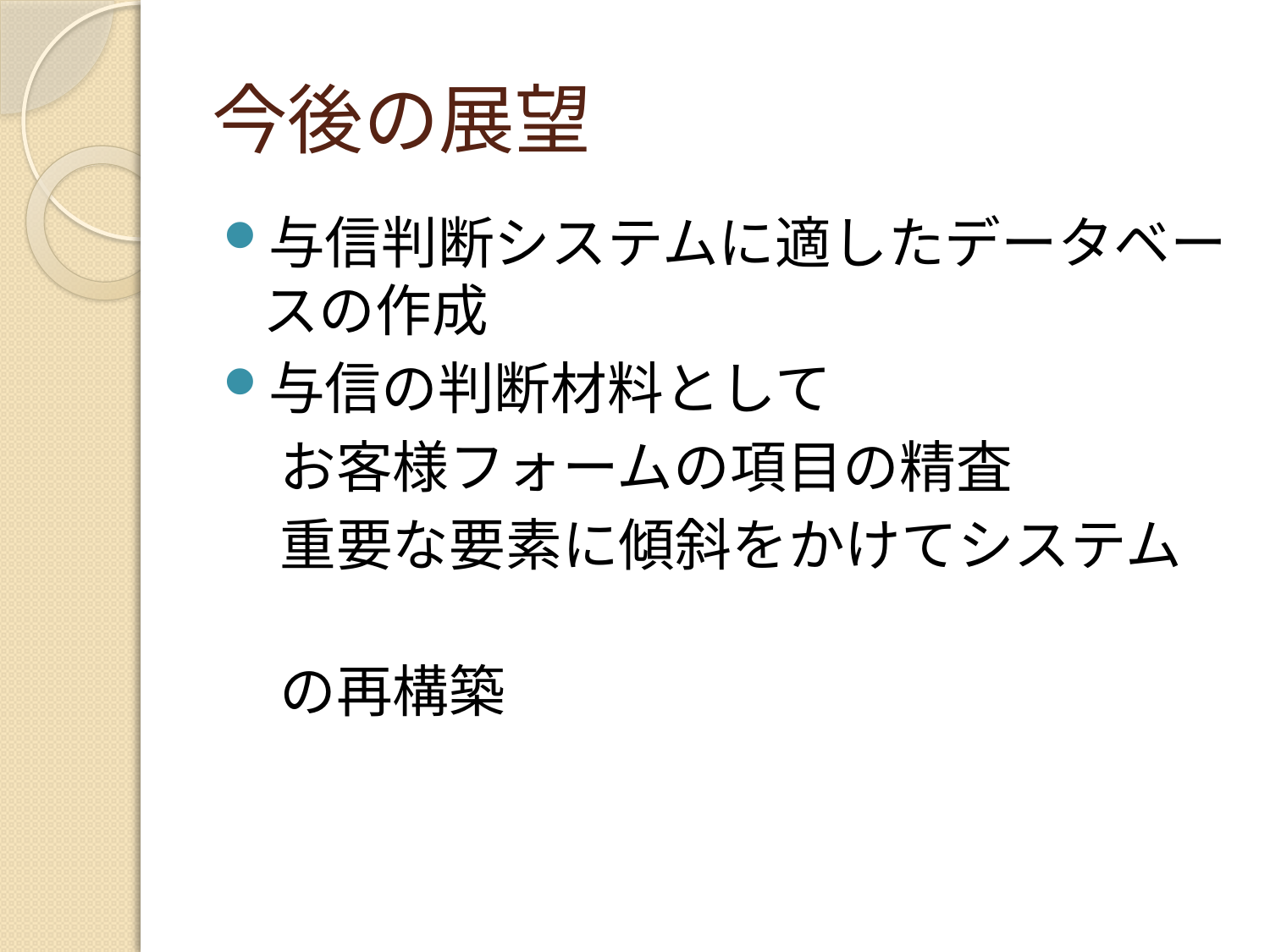

# 今後の展望
与信判断システムに適したデータベースの作成
与信の判断材料として
　お客様フォームの項目の精査
　重要な要素に傾斜をかけてシステム
　の再構築